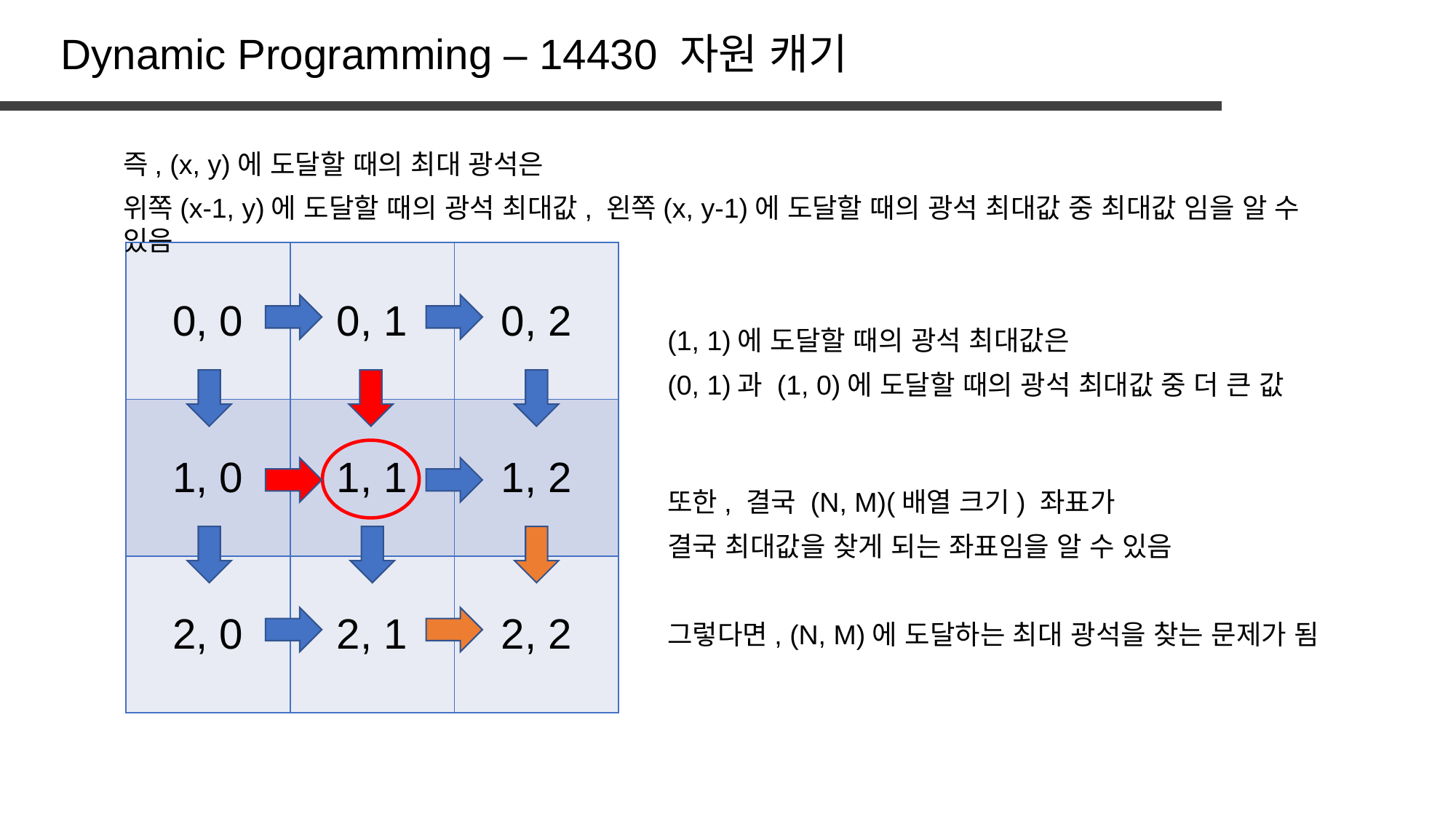

Dynamic Programming – 14430 자원 캐기
즉, (x, y)에 도달할 때의 최대 광석은
위쪽(x-1, y)에 도달할 때의 광석 최대값, 왼쪽(x, y-1)에 도달할 때의 광석 최대값 중 최대값 임을 알 수 있음
| 0, 0 | 0, 1 | 0, 2 |
| --- | --- | --- |
| 1, 0 | 1, 1 | 1, 2 |
| 2, 0 | 2, 1 | 2, 2 |

(1, 1)에 도달할 때의 광석 최대값은
(0, 1)과 (1, 0)에 도달할 때의 광석 최대값 중 더 큰 값

또한, 결국 (N, M)(배열 크기) 좌표가
결국 최대값을 찾게 되는 좌표임을 알 수 있음

그렇다면, (N, M)에 도달하는 최대 광석을 찾는 문제가 됨